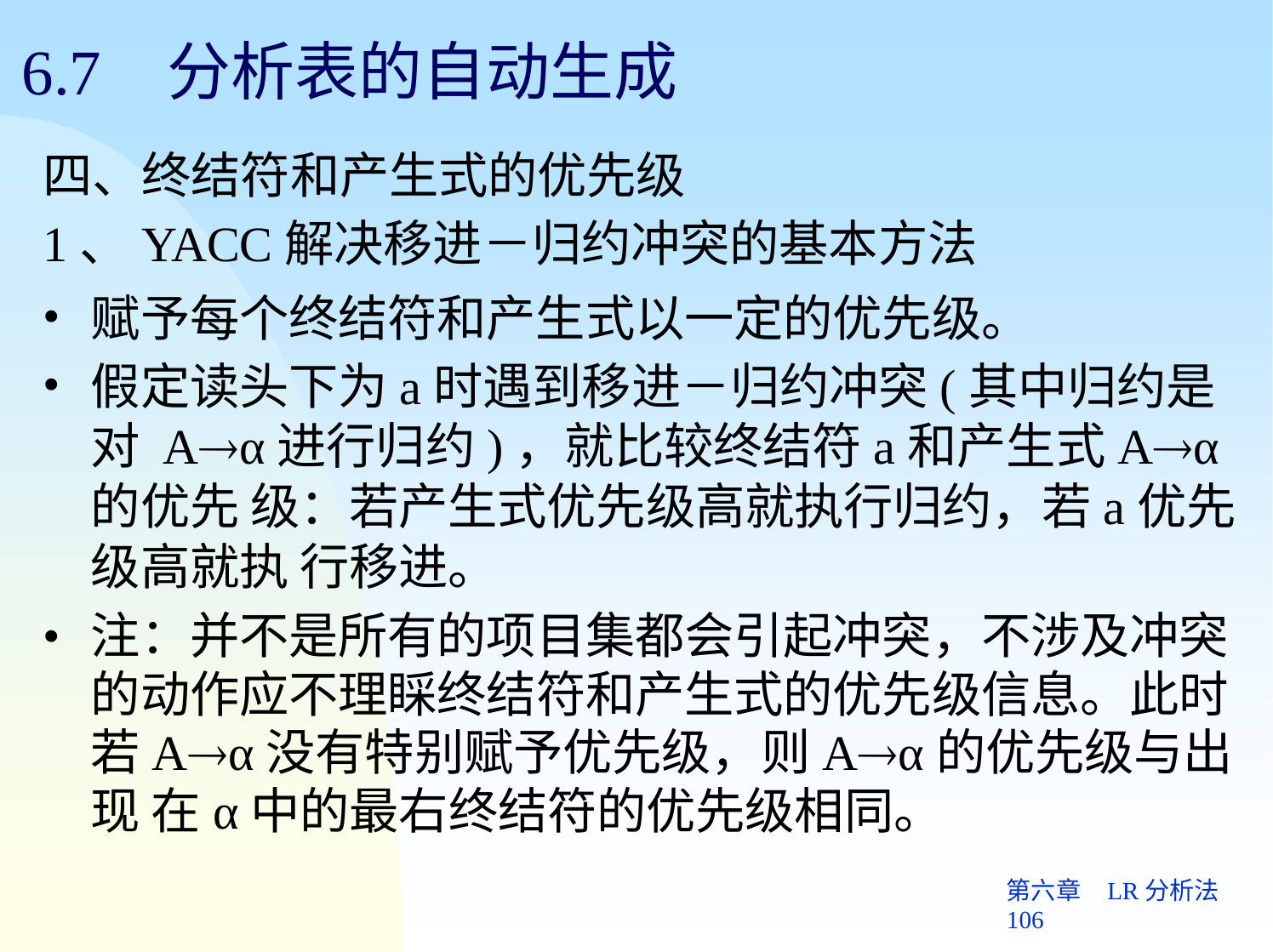

# 6.7	分析表的自动生成
四、终结符和产生式的优先级
1、YACC解决移进－归约冲突的基本方法
赋予每个终结符和产生式以一定的优先级。
假定读头下为a时遇到移进－归约冲突(其中归约是对 A→α进行归约)，就比较终结符a和产生式A→α的优先 级：若产生式优先级高就执行归约，若a优先级高就执 行移进。
注：并不是所有的项目集都会引起冲突，不涉及冲突 的动作应不理睬终结符和产生式的优先级信息。此时 若A→α没有特别赋予优先级，则A→α的优先级与出现 在α中的最右终结符的优先级相同。
第六章	LR分析法 106